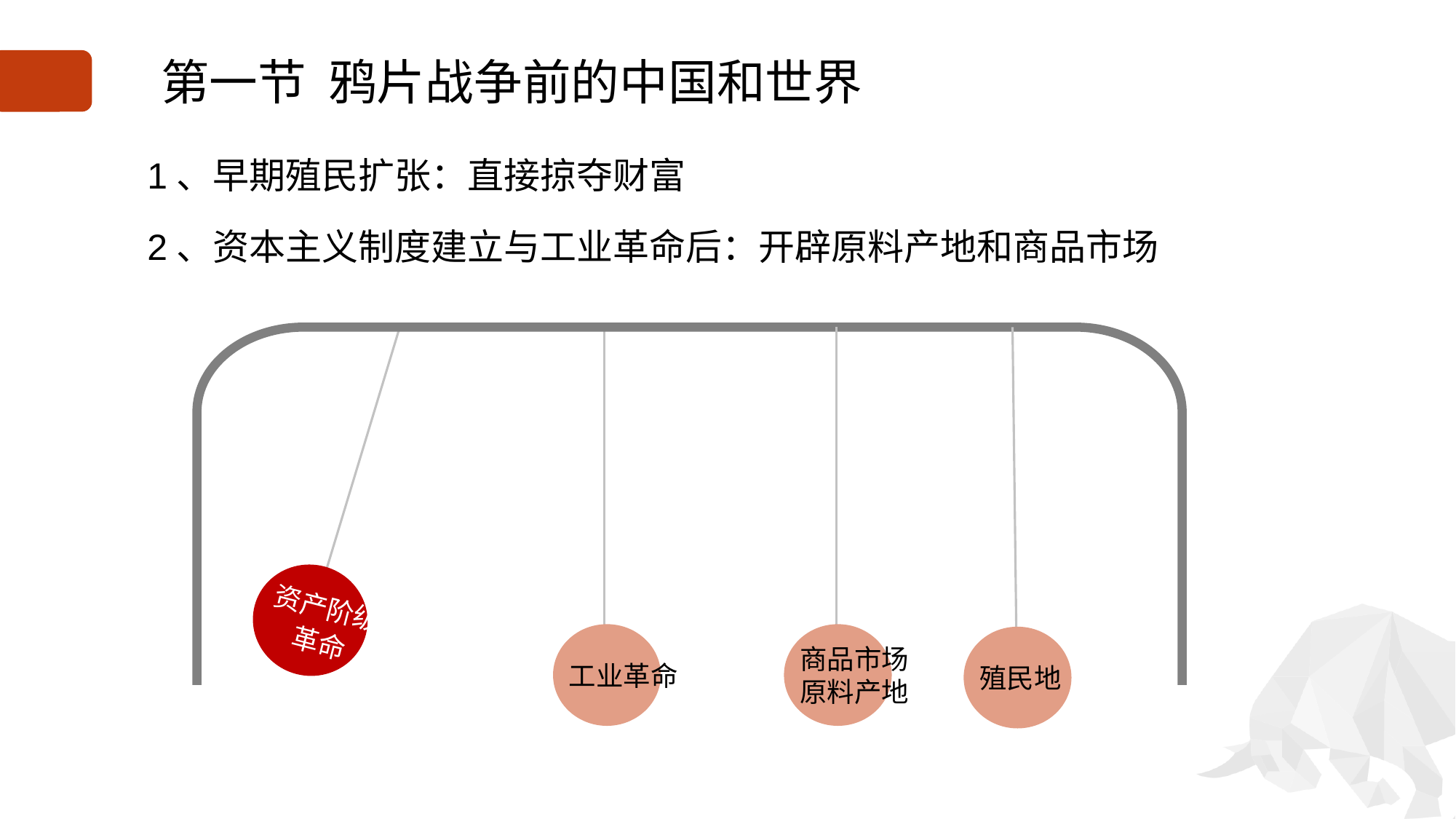

第一节  鸦片战争前的中国和世界
1、早期殖民扩张：直接掠夺财富
2、资本主义制度建立与工业革命后：开辟原料产地和商品市场

资产阶级
革命
工业革命
商品市场
原料产地
殖民地